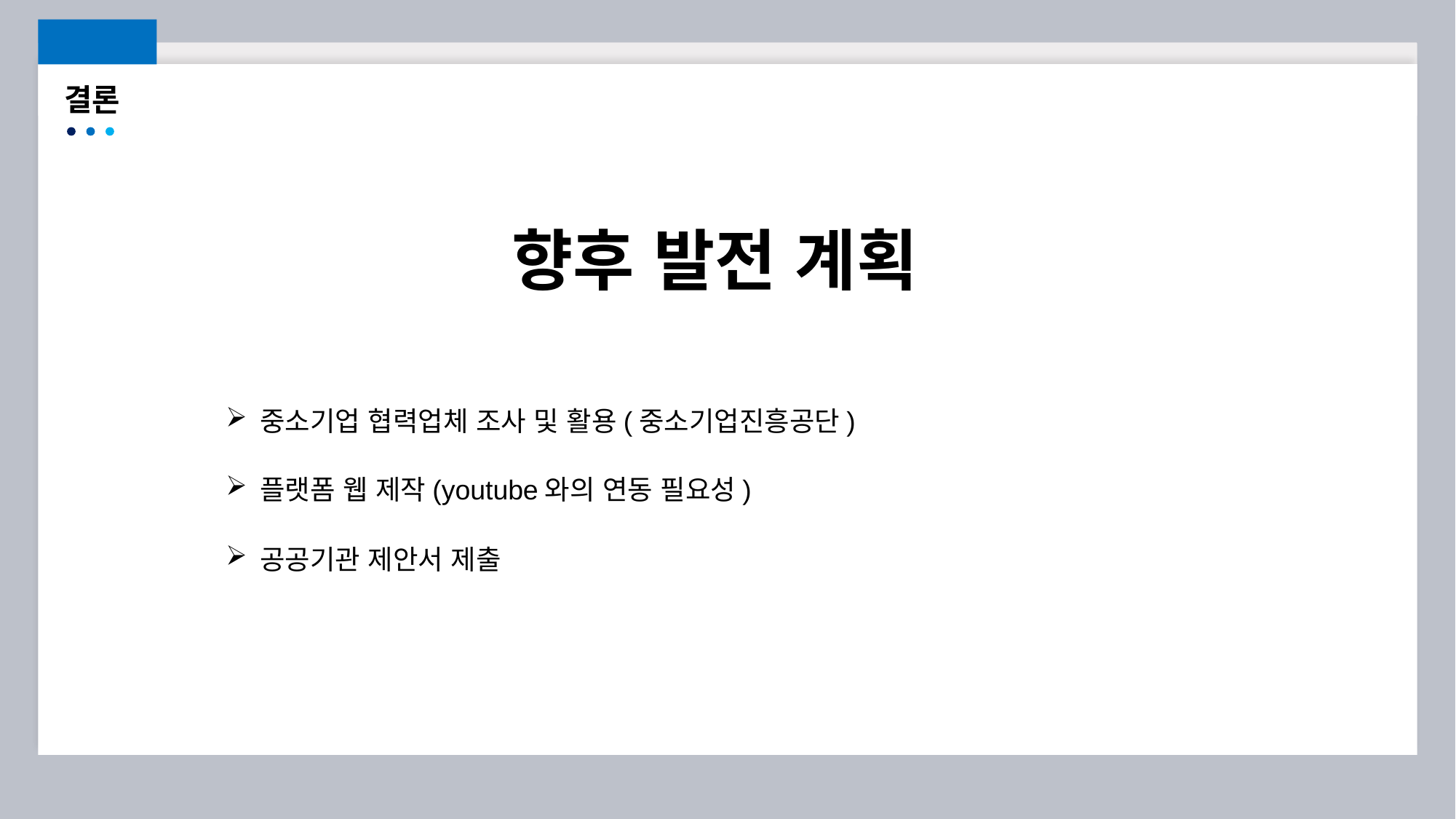

결론

향후 발전 계획

중소기업 협력업체 조사 및 활용(중소기업진흥공단)
플랫폼 웹 제작(youtube와의 연동 필요성)
공공기관 제안서 제출